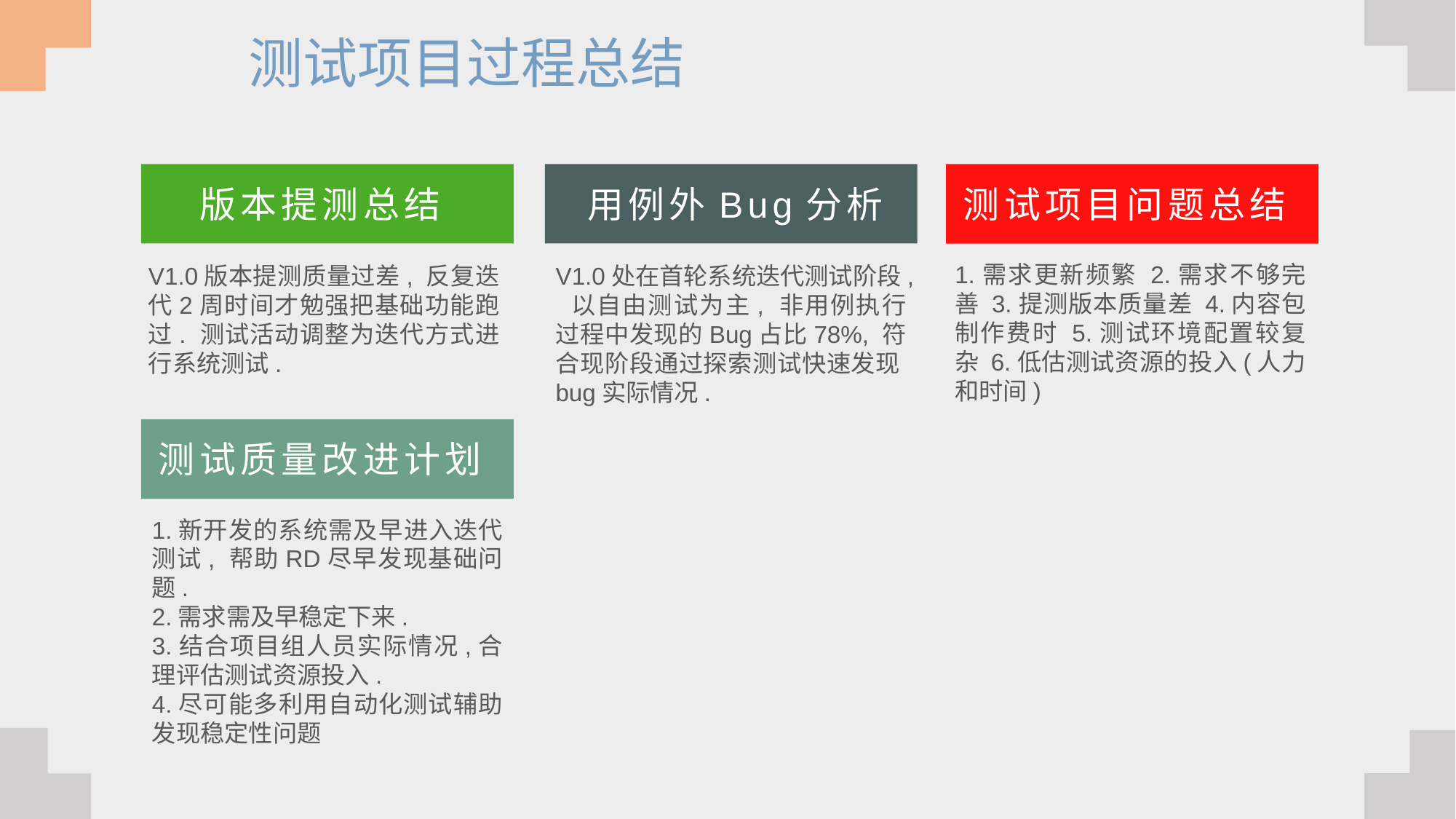

测试项目过程总结

用例外Bug分析
版本提测总结
测试项目问题总结
1.需求更新频繁 2.需求不够完善 3.提测版本质量差 4.内容包制作费时 5.测试环境配置较复杂 6.低估测试资源的投入(人力和时间)
V1.0版本提测质量过差, 反复迭代2周时间才勉强把基础功能跑过. 测试活动调整为迭代方式进行系统测试.
V1.0处在首轮系统迭代测试阶段, 以自由测试为主, 非用例执行过程中发现的Bug占比78%, 符合现阶段通过探索测试快速发现bug实际情况.

测试质量改进计划
1.新开发的系统需及早进入迭代测试, 帮助RD尽早发现基础问题.
2.需求需及早稳定下来.
3.结合项目组人员实际情况,合理评估测试资源投入.
4.尽可能多利用自动化测试辅助发现稳定性问题